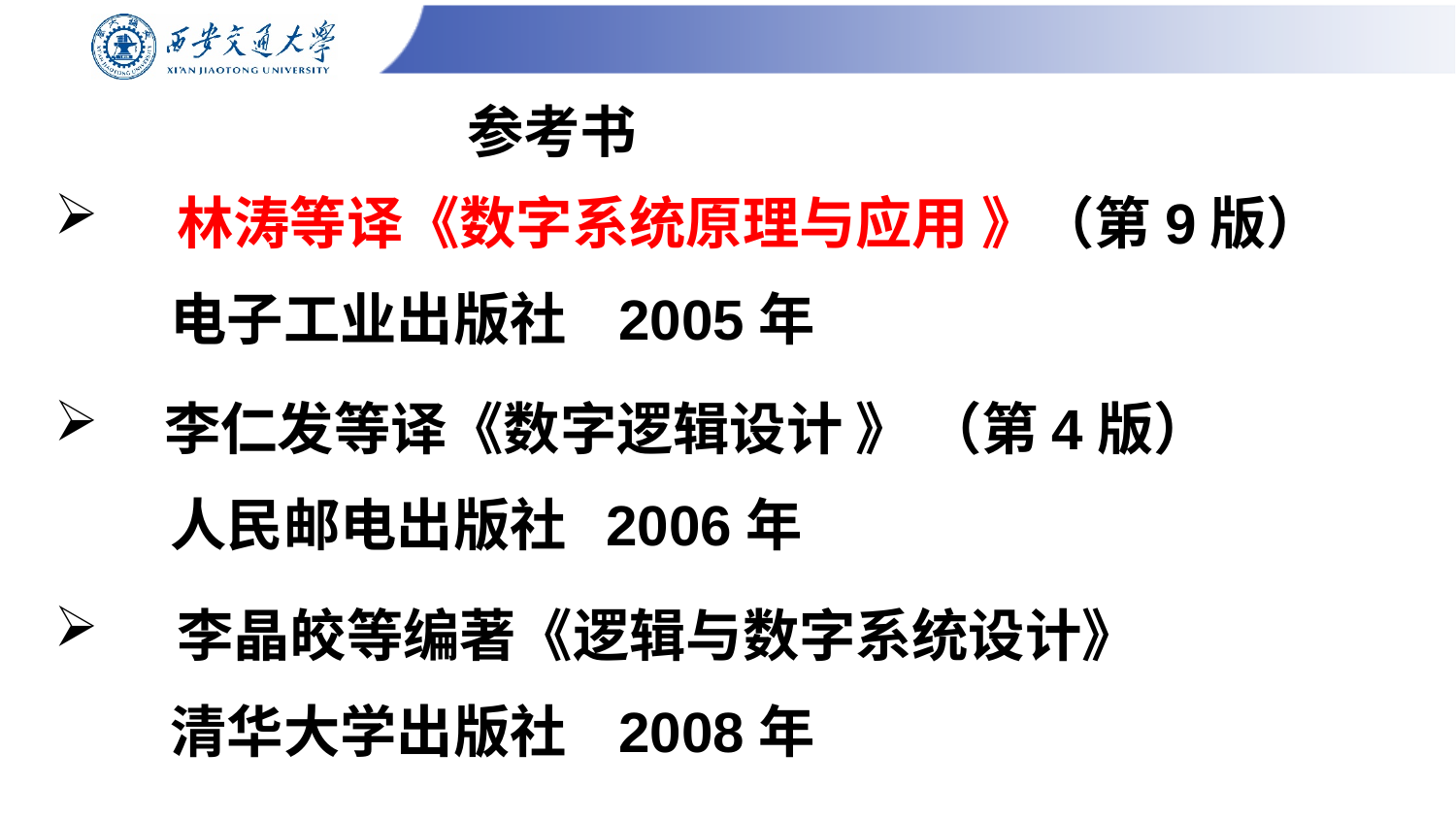

参考书
     林涛等译《数字系统原理与应用 》（第9版）
        电子工业出版社   2005年
    李仁发等译《数字逻辑设计 》 （第4版）
        人民邮电出版社  2006年
     李晶皎等编著《逻辑与数字系统设计》
        清华大学出版社   2008年